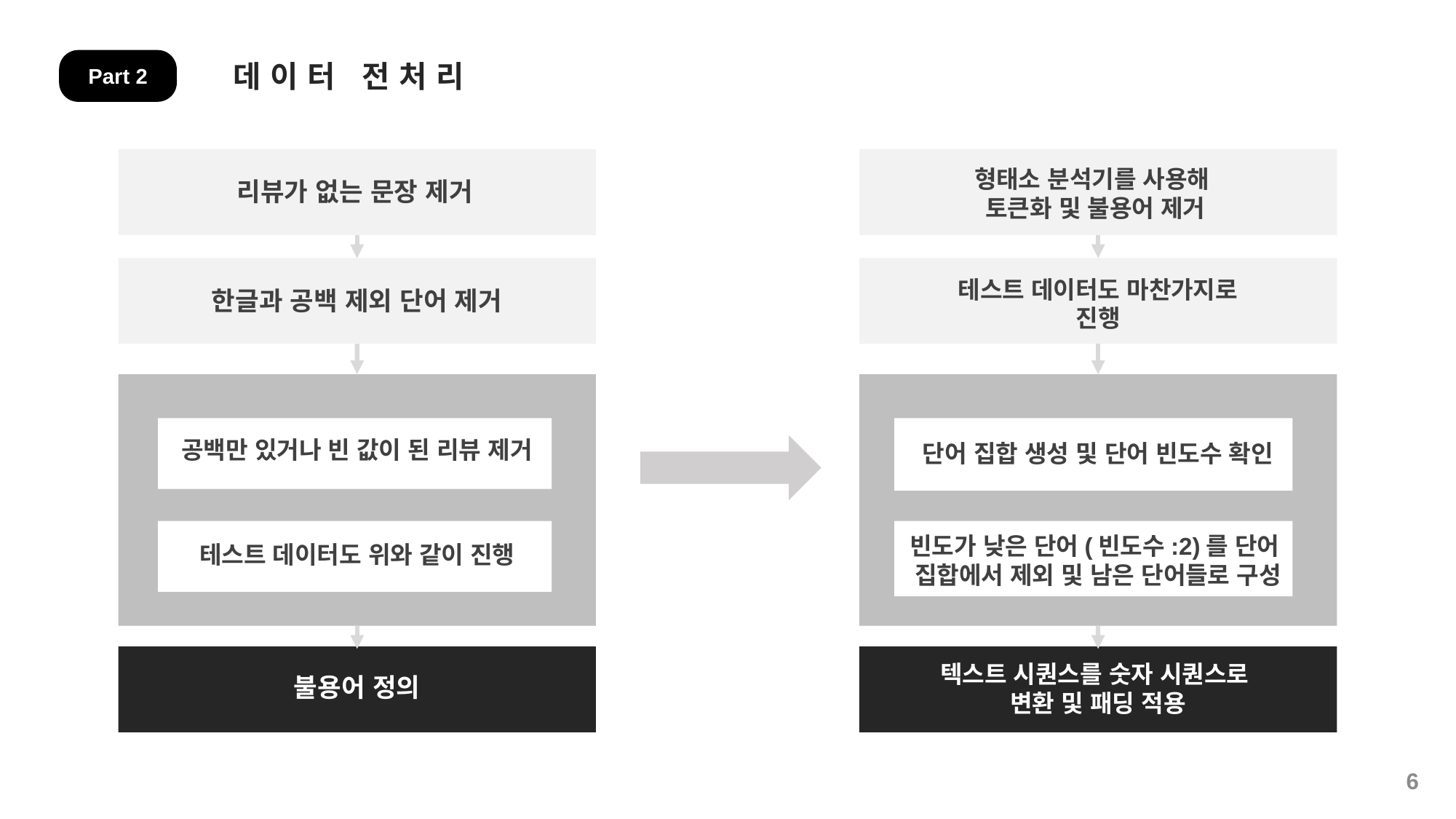

데이터 전처리
Part 2

형태소 분석기를 사용해
토큰화 및 불용어 제거
리뷰가 없는 문장 제거

테스트 데이터도 마찬가지로
진행
한글과 공백 제외 단어 제거

공백만 있거나 빈 값이 된 리뷰 제거
단어 집합 생성 및 단어 빈도수 확인

빈도가 낮은 단어(빈도수:2)를 단어
집합에서 제외 및 남은 단어들로 구성
테스트 데이터도 위와 같이 진행

텍스트 시퀀스를 숫자 시퀀스로
변환 및 패딩 적용
불용어 정의
6